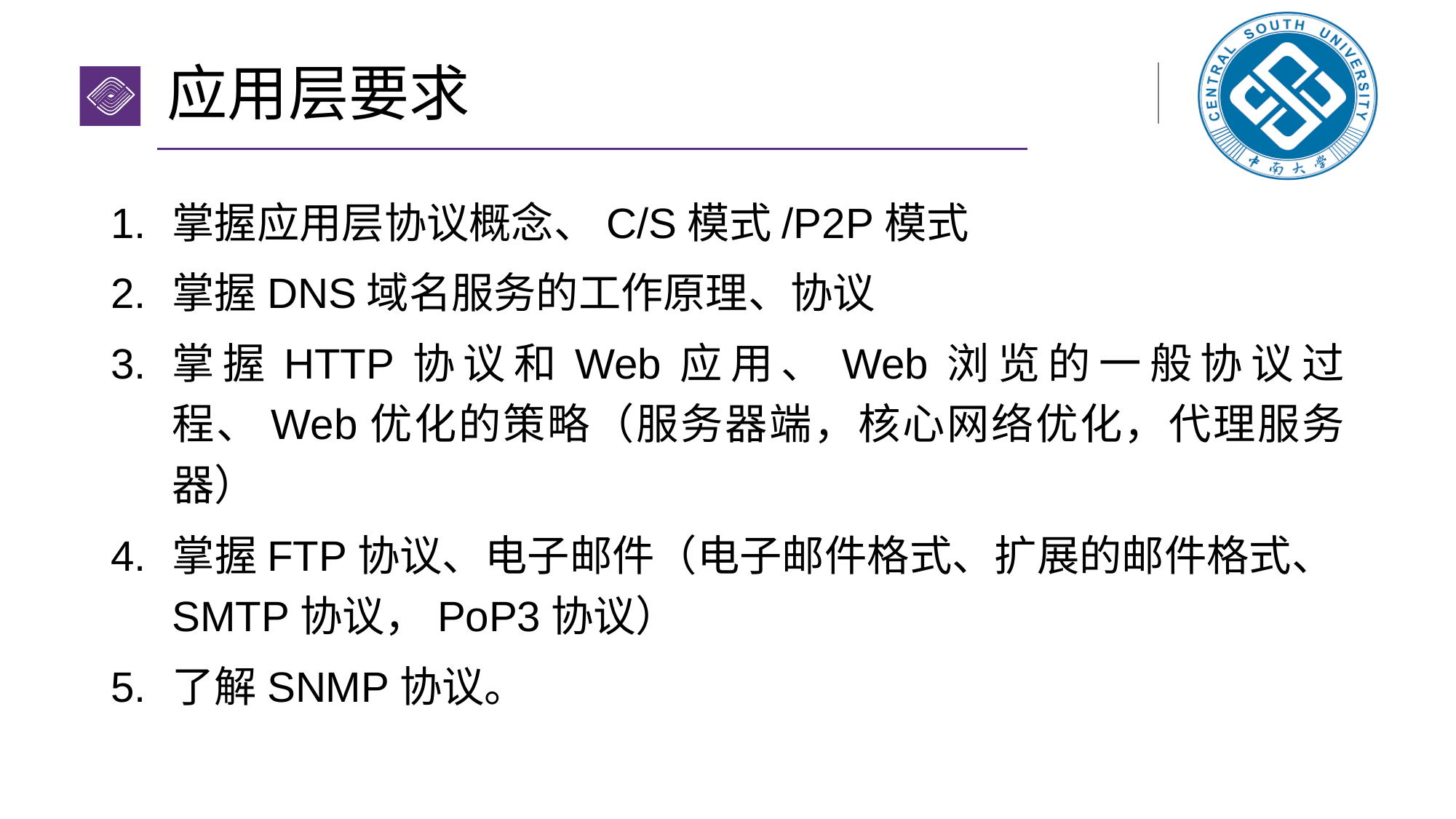

# 应用层要求
掌握应用层协议概念、C/S模式/P2P模式
掌握DNS域名服务的工作原理、协议
掌握HTTP协议和Web应用、Web浏览的一般协议过程、Web优化的策略（服务器端，核心网络优化，代理服务器）
掌握FTP协议、电子邮件（电子邮件格式、扩展的邮件格式、SMTP协议，PoP3协议）
了解SNMP协议。
7